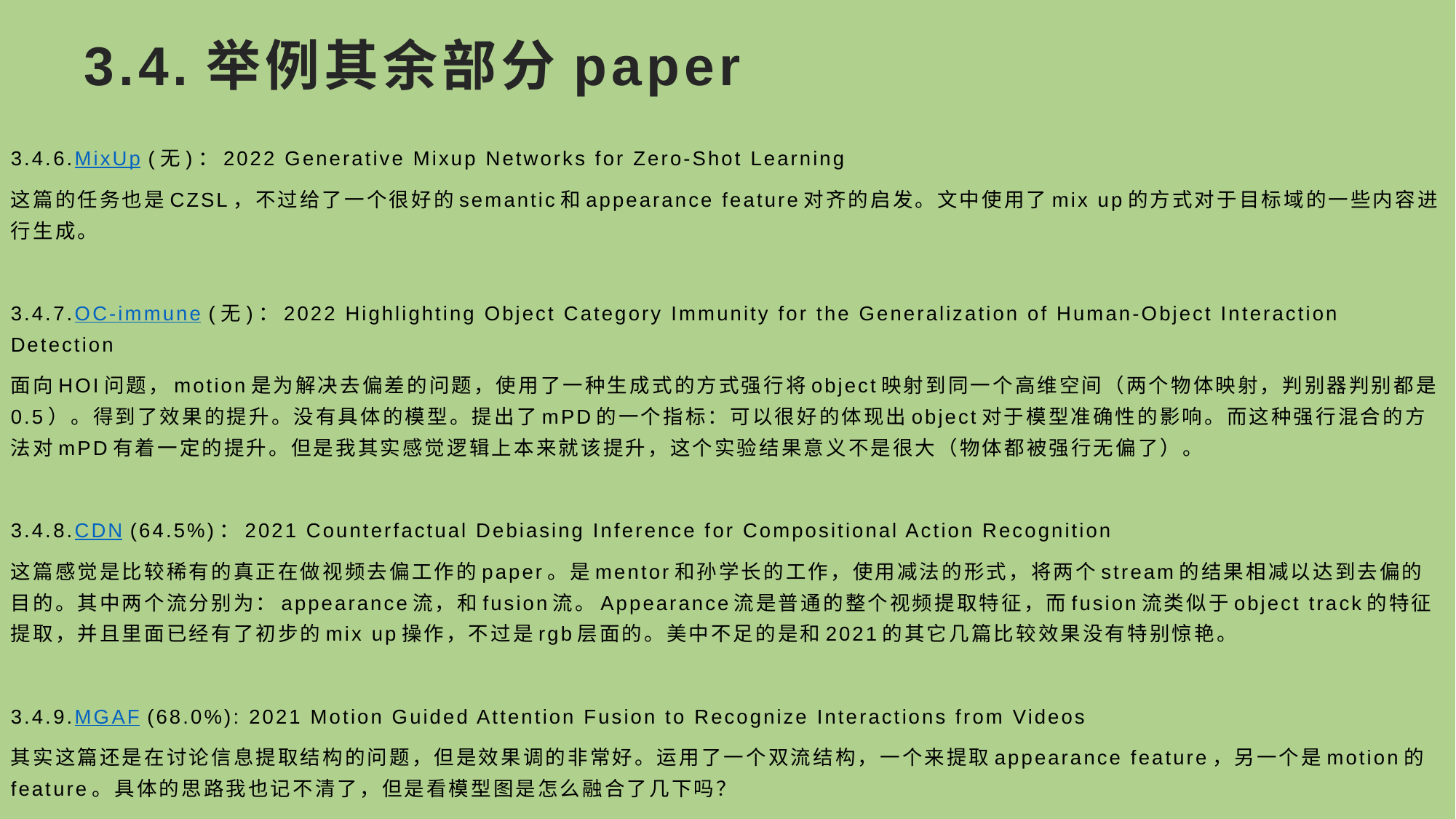

# 3.4.举例其余部分paper
3.4.6.MixUp (无)：2022 Generative Mixup Networks for Zero-Shot Learning
这篇的任务也是CZSL，不过给了一个很好的semantic和appearance feature对齐的启发。文中使用了mix up的方式对于目标域的一些内容进行生成。

3.4.7.OC-immune (无)：2022 Highlighting Object Category Immunity for the Generalization of Human-Object Interaction Detection
面向HOI问题，motion是为解决去偏差的问题，使用了一种生成式的方式强行将object映射到同一个高维空间（两个物体映射，判别器判别都是0.5）。得到了效果的提升。没有具体的模型。提出了mPD的一个指标：可以很好的体现出object对于模型准确性的影响。而这种强行混合的方法对mPD有着一定的提升。但是我其实感觉逻辑上本来就该提升，这个实验结果意义不是很大（物体都被强行无偏了）。

3.4.8.CDN (64.5%)：2021 Counterfactual Debiasing Inference for Compositional Action Recognition
这篇感觉是比较稀有的真正在做视频去偏工作的paper。是mentor和孙学长的工作，使用减法的形式，将两个stream的结果相减以达到去偏的目的。其中两个流分别为：appearance流，和fusion流。Appearance流是普通的整个视频提取特征，而fusion流类似于object track的特征提取，并且里面已经有了初步的mix up操作，不过是rgb层面的。美中不足的是和2021的其它几篇比较效果没有特别惊艳。

3.4.9.MGAF (68.0%): 2021 Motion Guided Attention Fusion to Recognize Interactions from Videos
其实这篇还是在讨论信息提取结构的问题，但是效果调的非常好。运用了一个双流结构，一个来提取appearance feature，另一个是motion的feature。具体的思路我也记不清了，但是看模型图是怎么融合了几下吗？